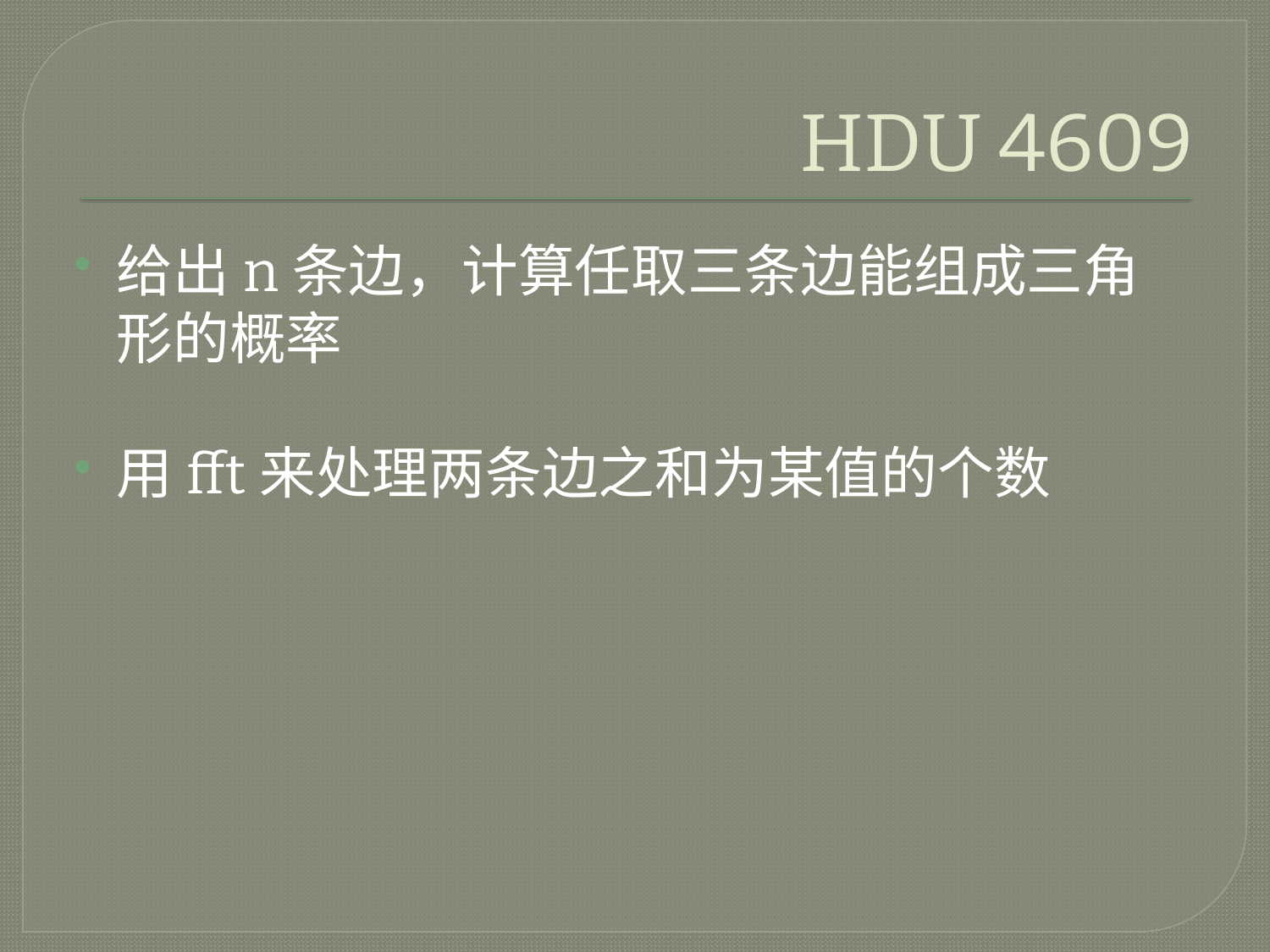

# HDU 4609
给出n条边，计算任取三条边能组成三角形的概率

用fft来处理两条边之和为某值的个数